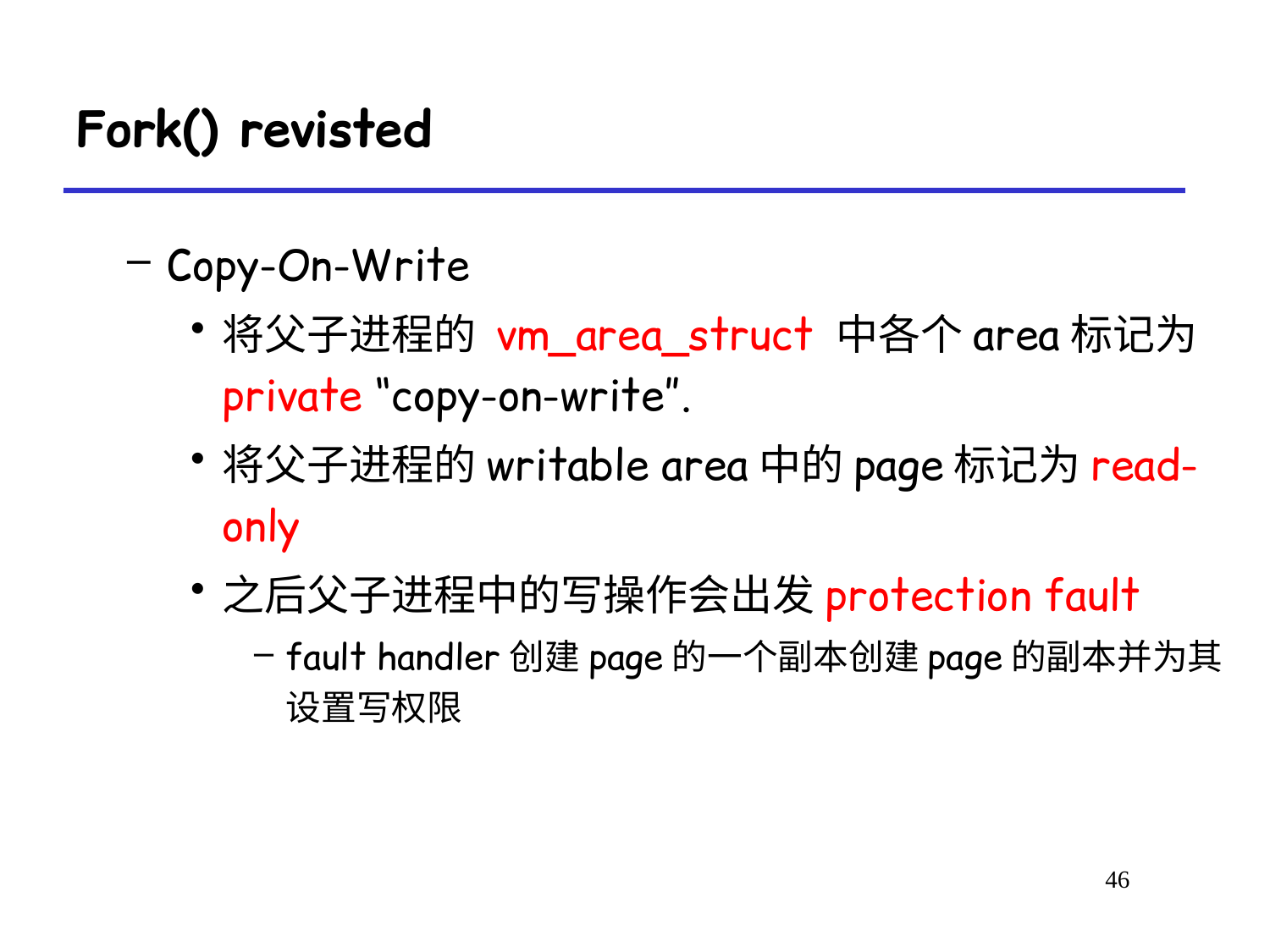

Fork() revisted
Copy-On-Write
将父子进程的 vm_area_struct 中各个area标记为 private “copy-on-write”.
将父子进程的writable area中的page标记为read-only
之后父子进程中的写操作会出发protection fault
fault handler创建page的一个副本创建page的副本并为其设置写权限
# 46